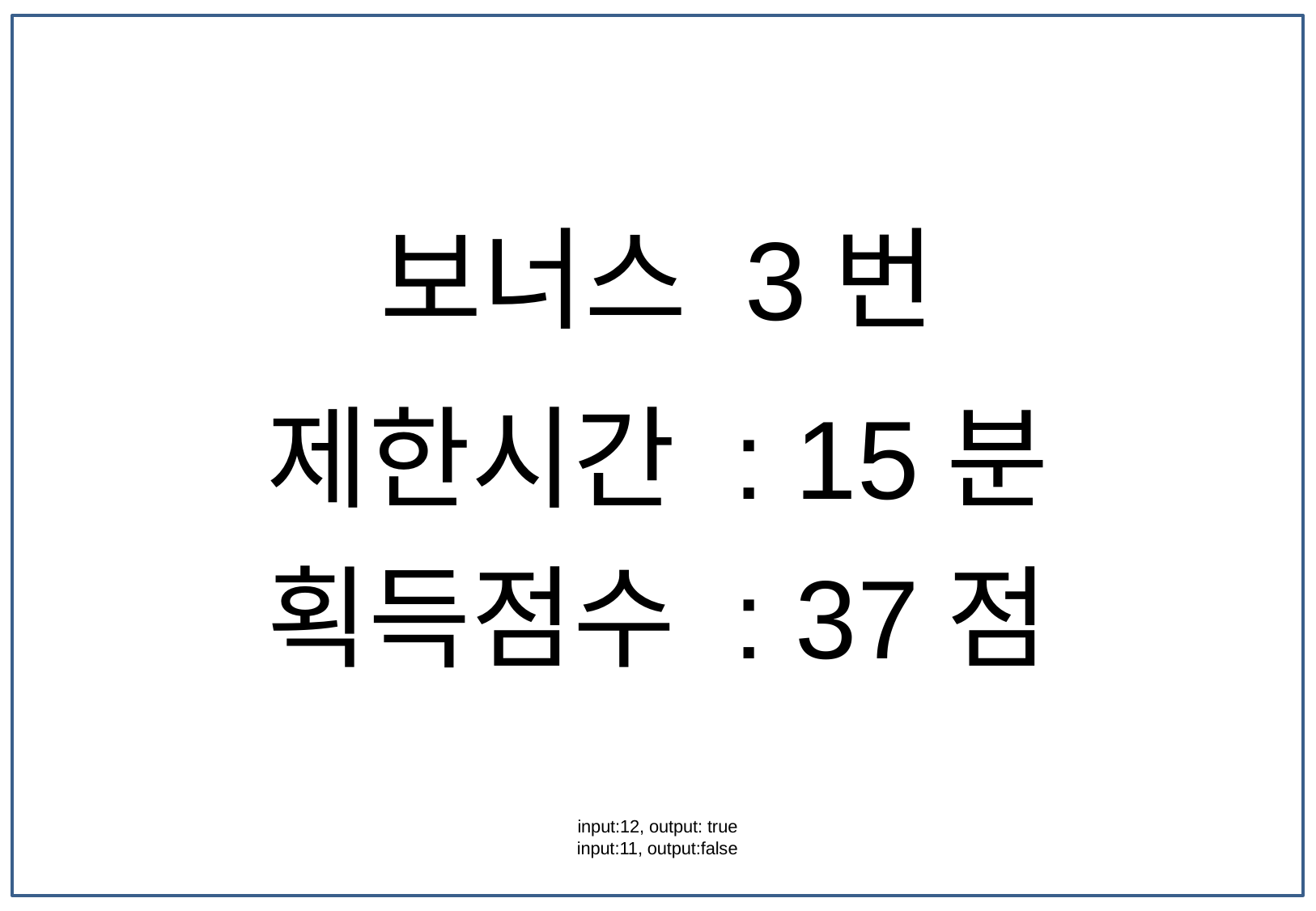

보너스 3번
제한시간 : 15분
획득점수 : 37점
input:12, output: true
input:11, output:false